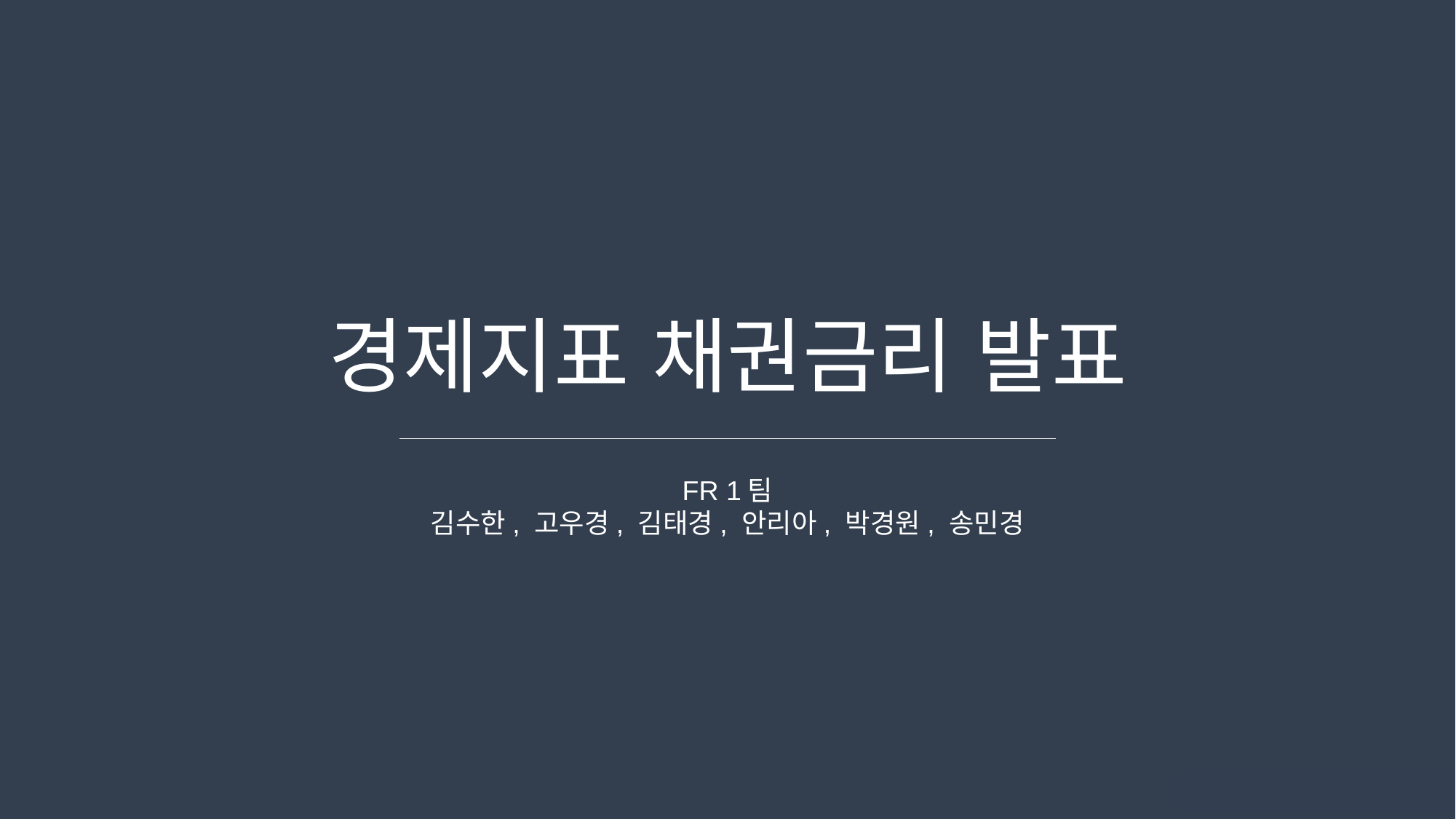

경제지표 채권금리 발표
FR 1팀
김수한, 고우경, 김태경, 안리아, 박경원, 송민경